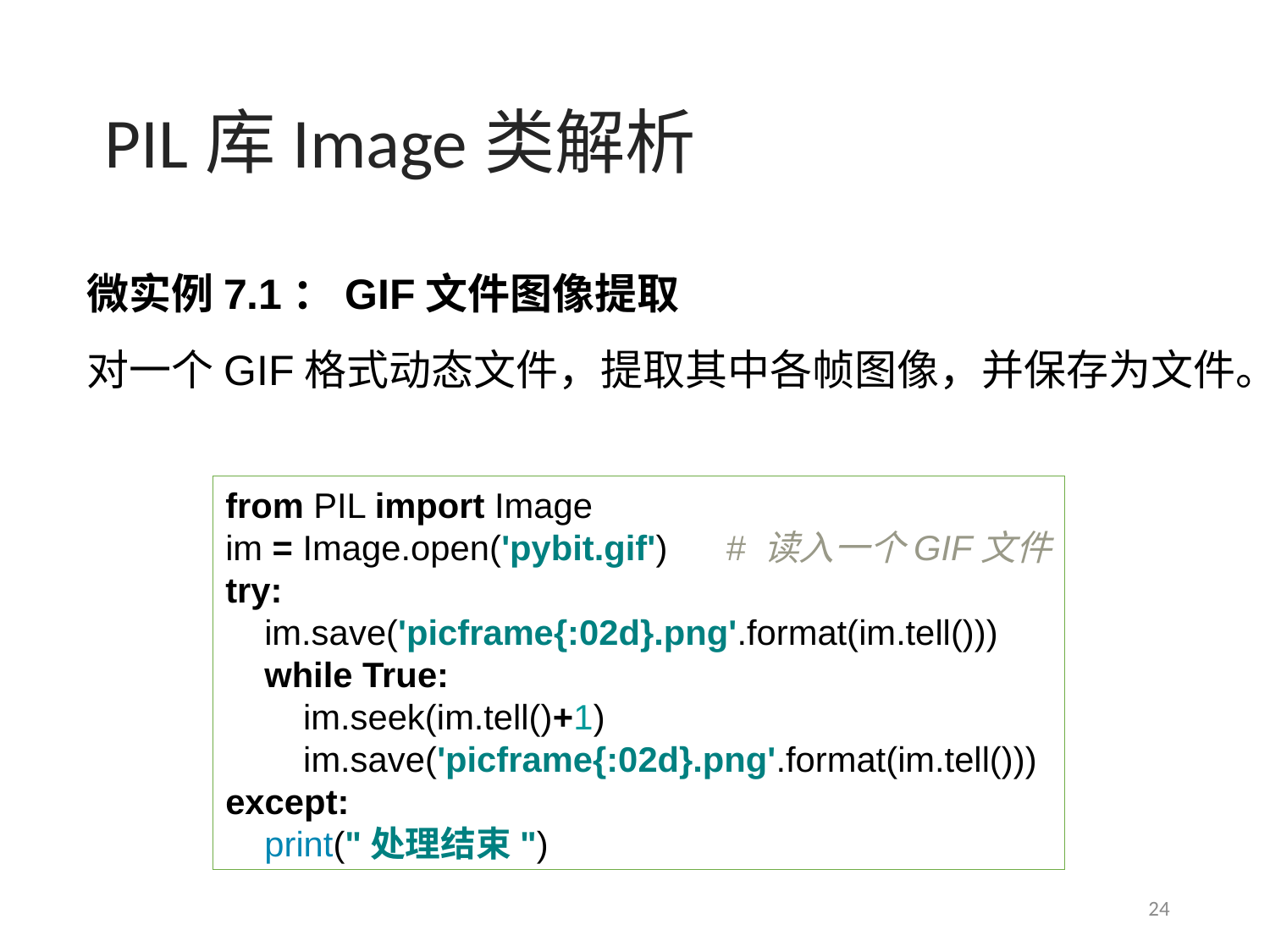

# PIL库Image类解析
微实例7.1：GIF文件图像提取
对一个GIF格式动态文件，提取其中各帧图像，并保存为文件。
from PIL import Image
im = Image.open('pybit.gif')      # 读入一个GIF文件
try:
    im.save('picframe{:02d}.png'.format(im.tell()))
    while True:
        im.seek(im.tell()+1)
        im.save('picframe{:02d}.png'.format(im.tell()))
except:
    print("处理结束")
24